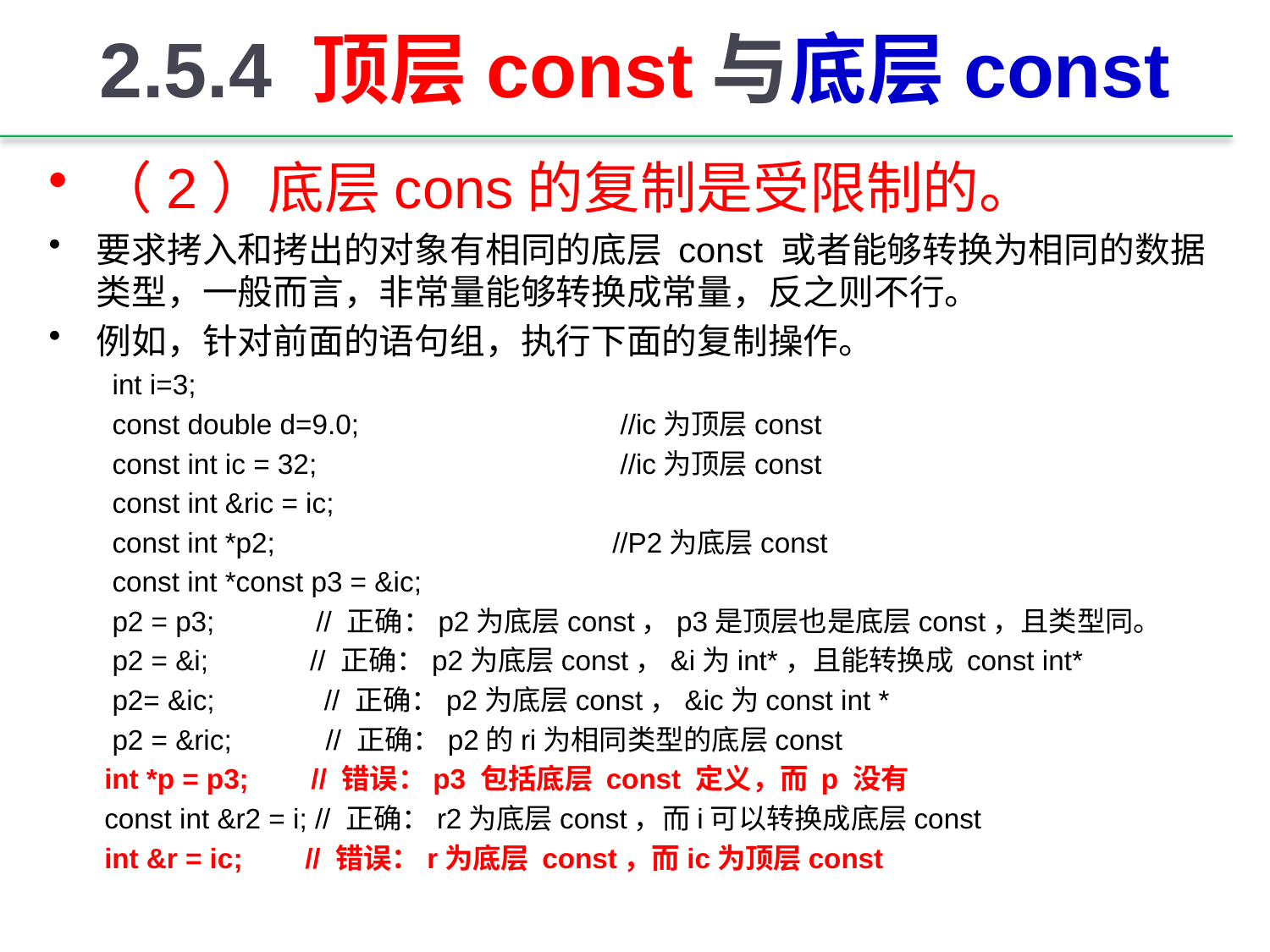

# 2.5.4 顶层const与底层const
（2）底层cons的复制是受限制的。
要求拷入和拷出的对象有相同的底层 const 或者能够转换为相同的数据类型，一般而言，非常量能够转换成常量，反之则不行。
例如，针对前面的语句组，执行下面的复制操作。
int i=3;
const double d=9.0;                        	//ic为顶层const
const int ic = 32;                         	//ic为顶层const
const int &ric = ic;
 const int *p2;                              	//P2为底层const
 const int *const p3 = &ic;
 p2 = p3;             // 正确：p2为底层const，p3是顶层也是底层const，且类型同。
 p2 = &i;             // 正确：p2为底层const，&i为int*，且能转换成 const int*
 p2= &ic;              // 正确：p2为底层const，&ic为const int *
 p2 = &ric;            // 正确：p2的ri为相同类型的底层const
int *p = p3;        // 错误：p3 包括底层 const 定义，而 p 没有
const int &r2 = i; // 正确：r2为底层const，而i可以转换成底层const
int &r = ic;        // 错误：r为底层 const，而ic为顶层const